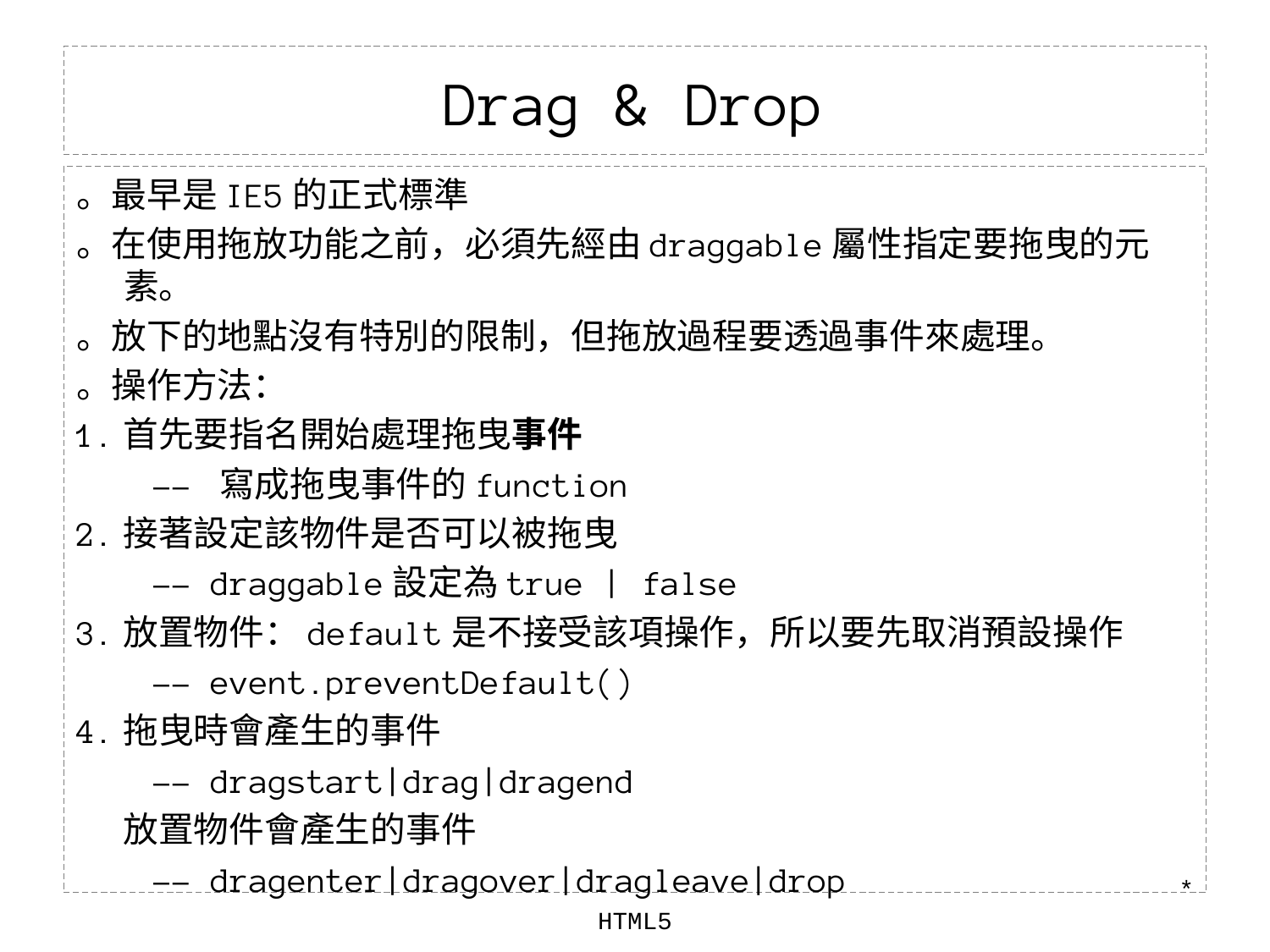

# Drag & Drop
。最早是IE5的正式標準
。在使用拖放功能之前，必須先經由draggable屬性指定要拖曳的元素。
。放下的地點沒有特別的限制，但拖放過程要透過事件來處理。
。操作方法：
1.首先要指名開始處理拖曳事件
    -- 寫成拖曳事件的function
2.接著設定該物件是否可以被拖曳
    -- draggable設定為true | false
3.放置物件：default是不接受該項操作，所以要先取消預設操作
    -- event.preventDefault()
4.拖曳時會產生的事件
    -- dragstart|drag|dragend
  放置物件會產生的事件
    -- dragenter|dragover|dragleave|drop
*
HTML5